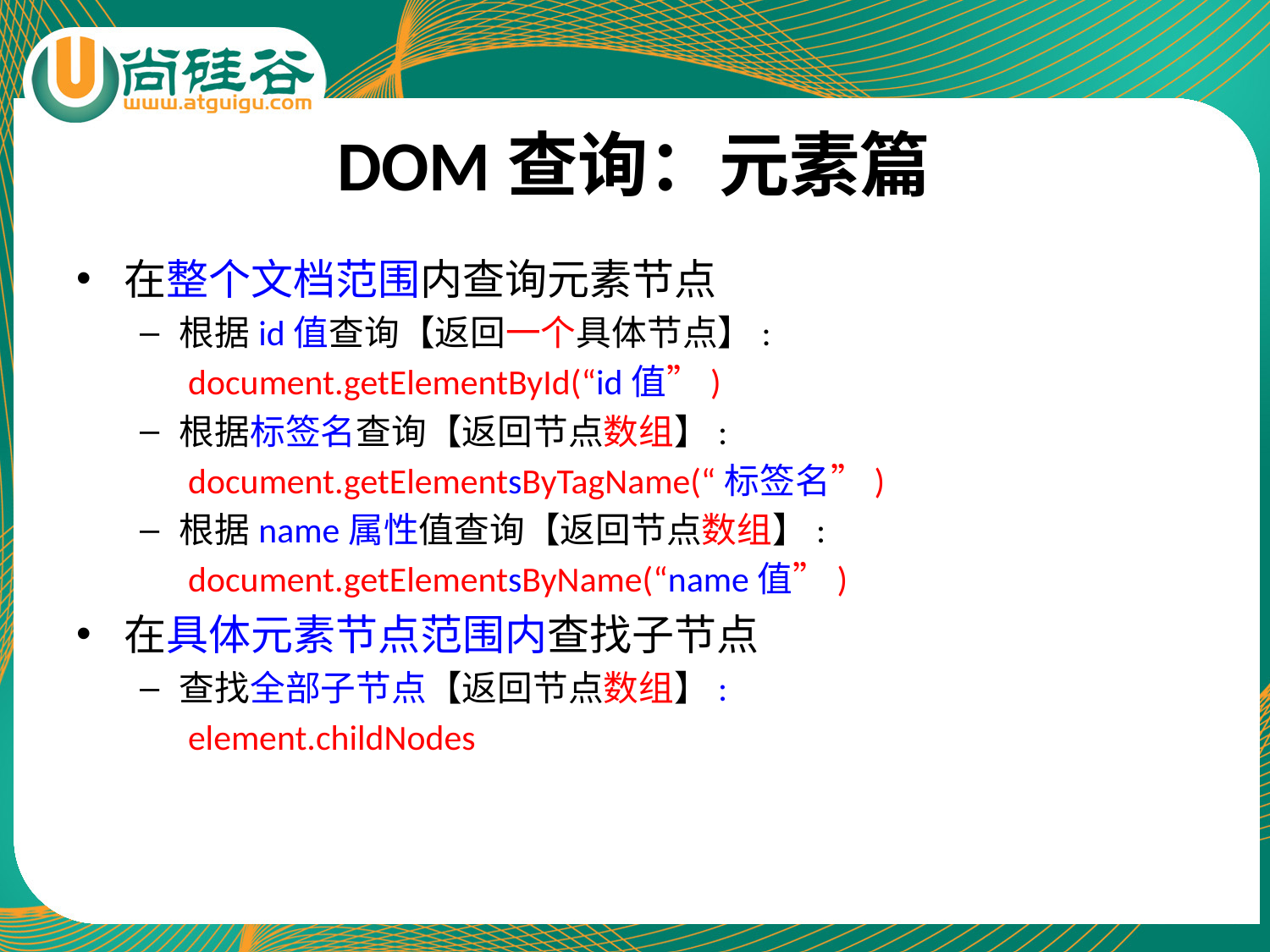

# DOM查询：元素篇
在整个文档范围内查询元素节点
根据id值查询【返回一个具体节点】:
      document.getElementById(“id值”)
根据标签名查询【返回节点数组】:
      document.getElementsByTagName(“标签名”)
根据name属性值查询【返回节点数组】:
      document.getElementsByName(“name值”)
在具体元素节点范围内查找子节点
查找全部子节点【返回节点数组】:
      element.childNodes